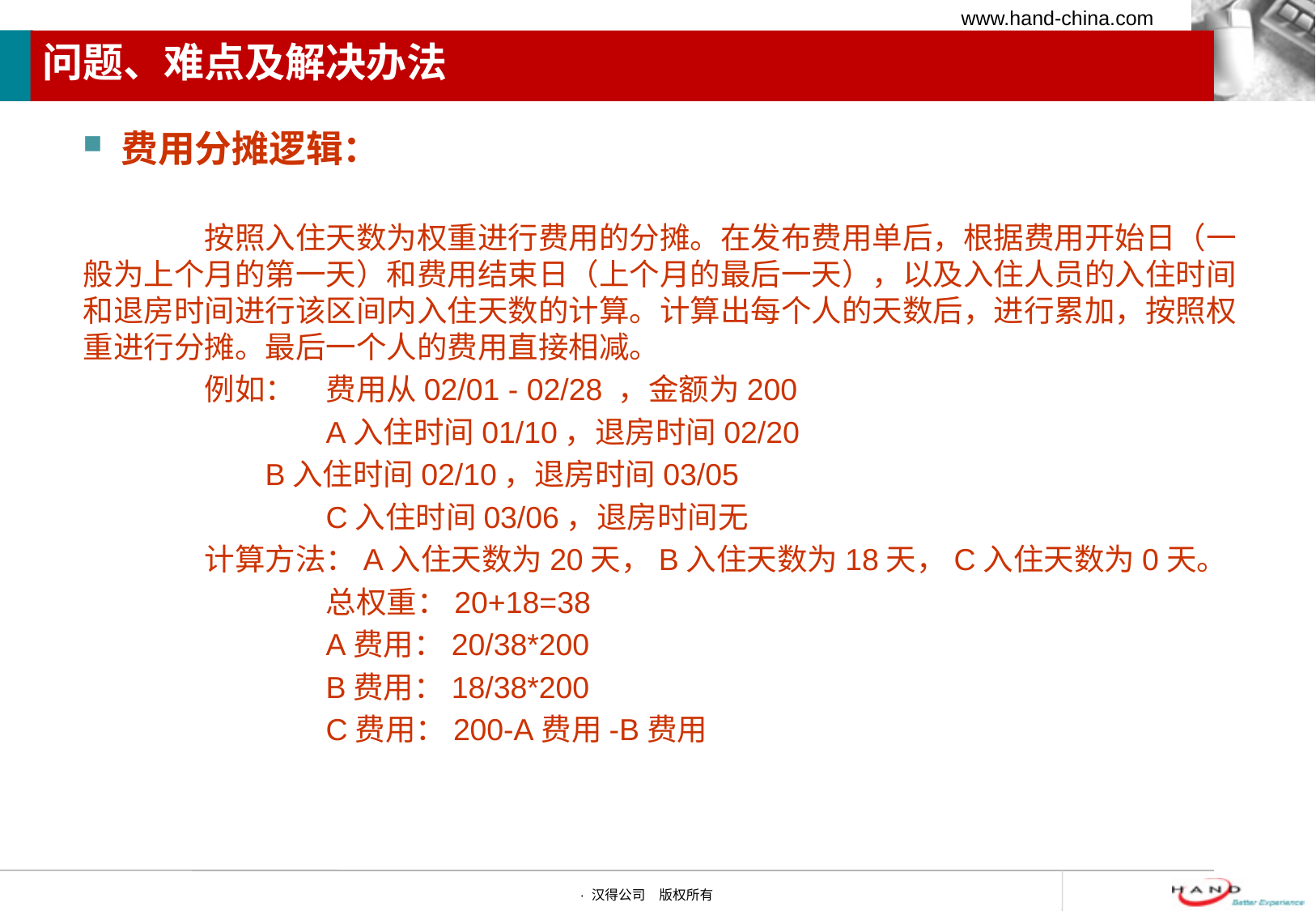

# 问题、难点及解决办法
费用分摊逻辑：

	按照入住天数为权重进行费用的分摊。在发布费用单后，根据费用开始日（一般为上个月的第一天）和费用结束日（上个月的最后一天），以及入住人员的入住时间和退房时间进行该区间内入住天数的计算。计算出每个人的天数后，进行累加，按照权重进行分摊。最后一个人的费用直接相减。
	例如：	费用从02/01 - 02/28 ，金额为200
		A入住时间01/10，退房时间02/20
	          	B入住时间02/10，退房时间03/05
		C入住时间03/06，退房时间无
	计算方法：A入住天数为20天，B入住天数为18天，C入住天数为0天。
		总权重：20+18=38
		A费用：20/38*200
		B费用：18/38*200
		C费用：200-A费用-B费用

16